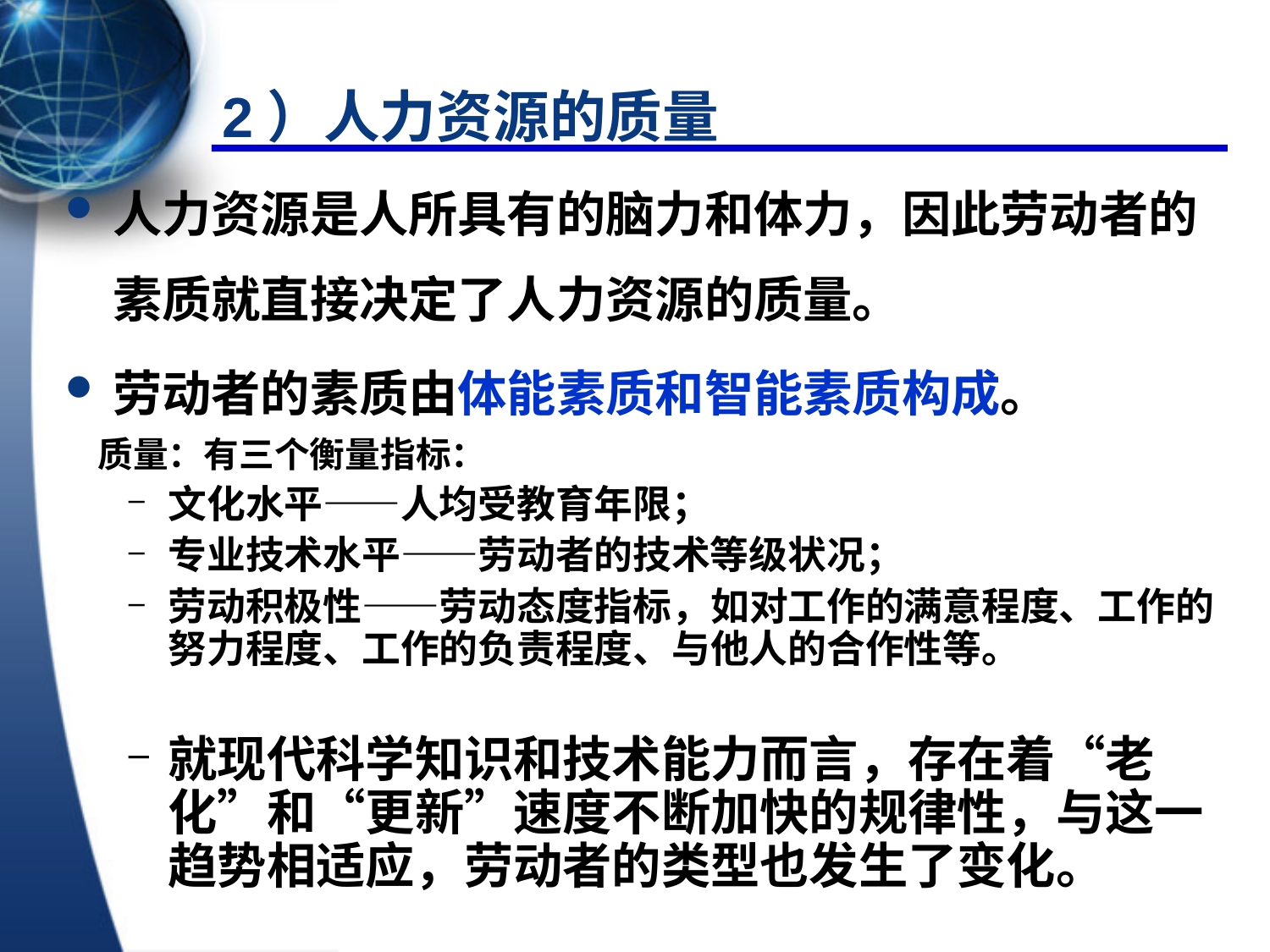

# 2）人力资源的质量
人力资源是人所具有的脑力和体力，因此劳动者的素质就直接决定了人力资源的质量。
劳动者的素质由体能素质和智能素质构成。
   质量：有三个衡量指标：
文化水平——人均受教育年限；
专业技术水平——劳动者的技术等级状况；
劳动积极性——劳动态度指标，如对工作的满意程度、工作的  努力程度、工作的负责程度、与他人的合作性等。

就现代科学知识和技术能力而言，存在着“老化”和“更新”速度不断加快的规律性，与这一趋势相适应，劳动者的类型也发生了变化。